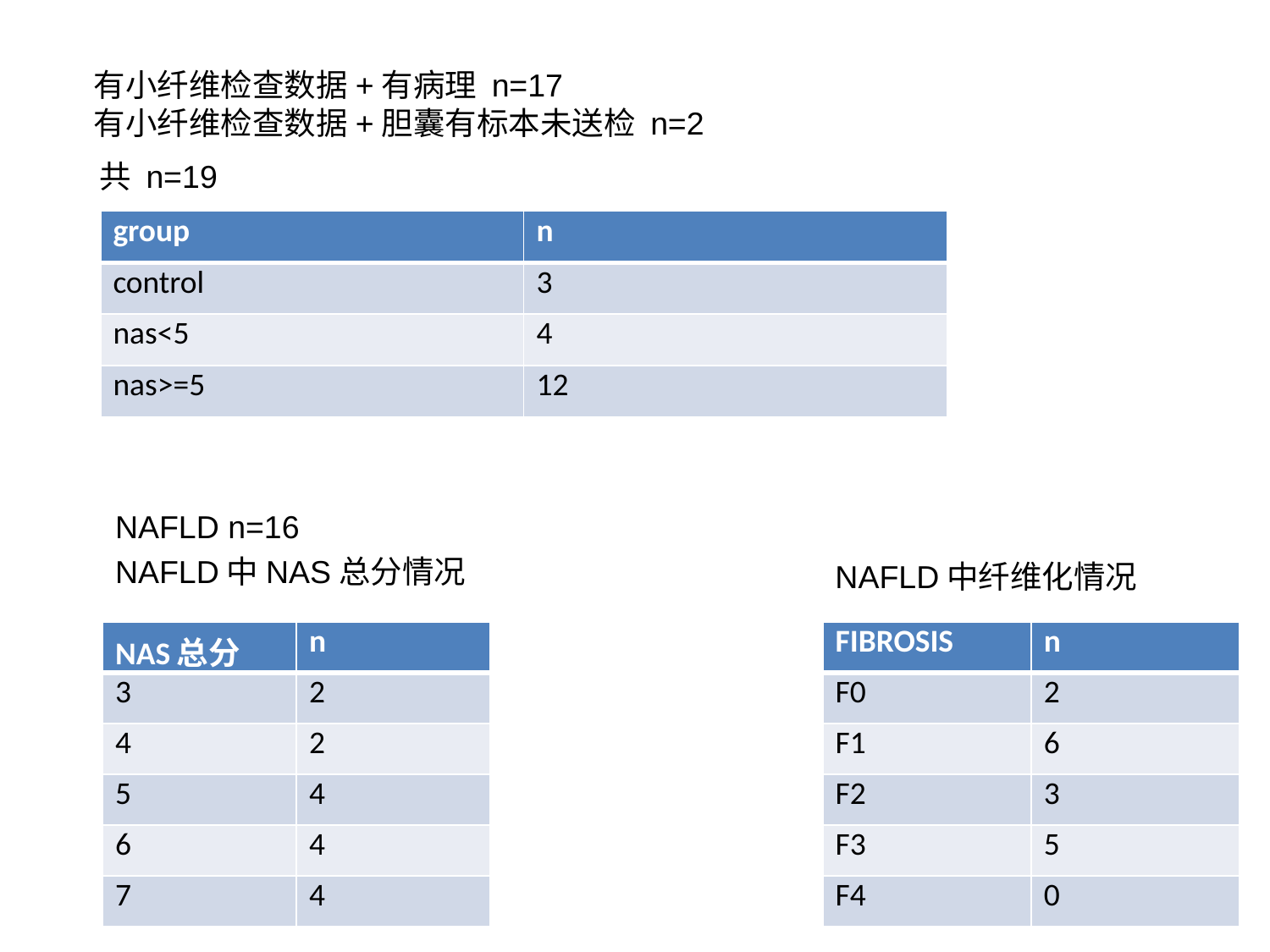

有小纤维检查数据+有病理 n=17
有小纤维检查数据+胆囊有标本未送检 n=2
共 n=19
| group | n |
| --- | --- |
| control | 3 |
| nas<5 | 4 |
| nas>=5 | 12 |
NAFLD n=16
NAFLD中NAS总分情况
NAFLD中纤维化情况
| NAS总分 | n |
| --- | --- |
| 3 | 2 |
| 4 | 2 |
| 5 | 4 |
| 6 | 4 |
| 7 | 4 |
| FIBROSIS | n |
| --- | --- |
| F0 | 2 |
| F1 | 6 |
| F2 | 3 |
| F3 | 5 |
| F4 | 0 |